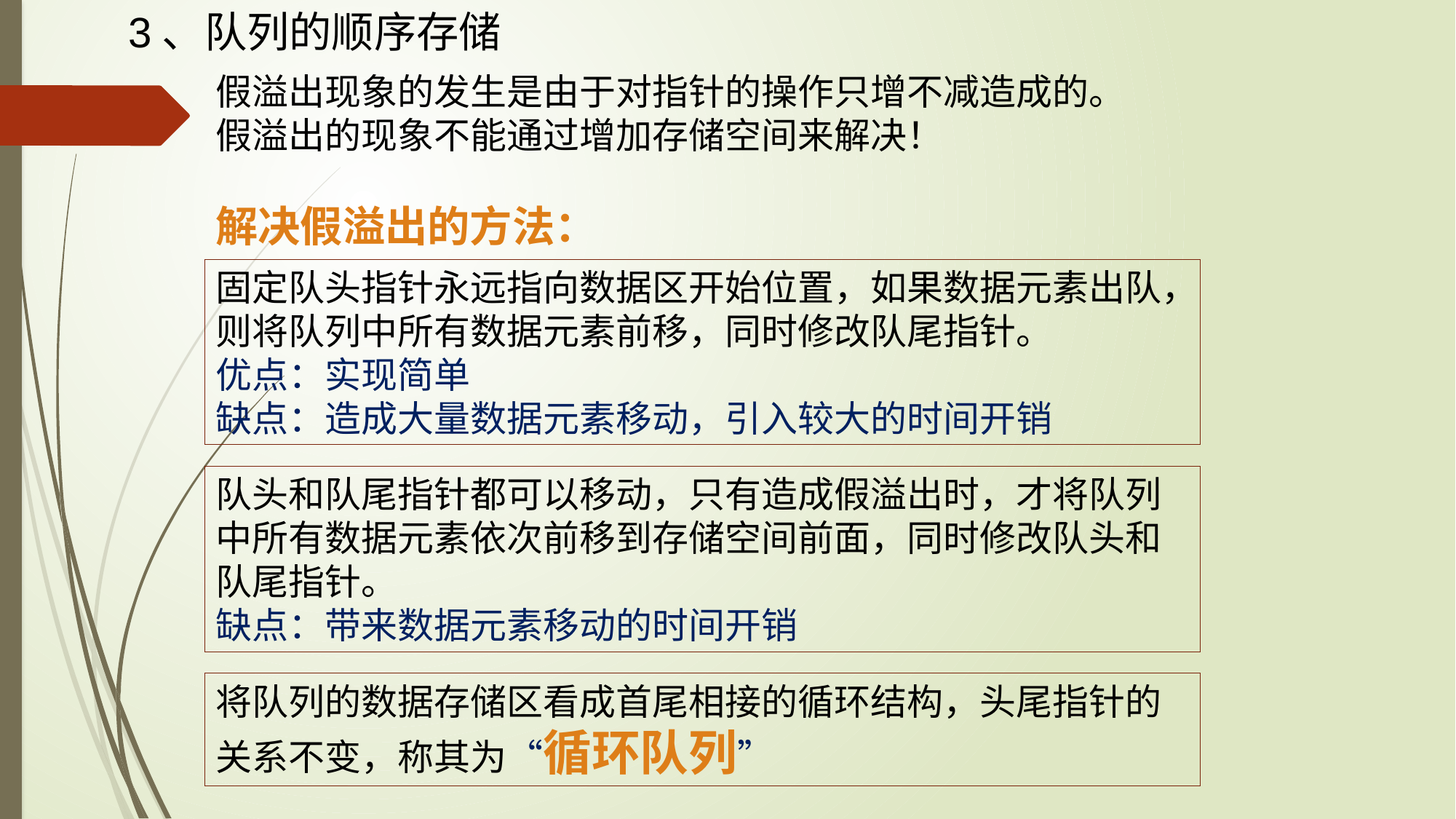

3、队列的顺序存储
假溢出现象的发生是由于对指针的操作只增不减造成的。
假溢出的现象不能通过增加存储空间来解决！

解决假溢出的方法：
固定队头指针永远指向数据区开始位置，如果数据元素出队，
则将队列中所有数据元素前移，同时修改队尾指针。
优点：实现简单
缺点：造成大量数据元素移动，引入较大的时间开销
队头和队尾指针都可以移动，只有造成假溢出时，才将队列中所有数据元素依次前移到存储空间前面，同时修改队头和队尾指针。
缺点：带来数据元素移动的时间开销
将队列的数据存储区看成首尾相接的循环结构，头尾指针的关系不变，称其为“循环队列”